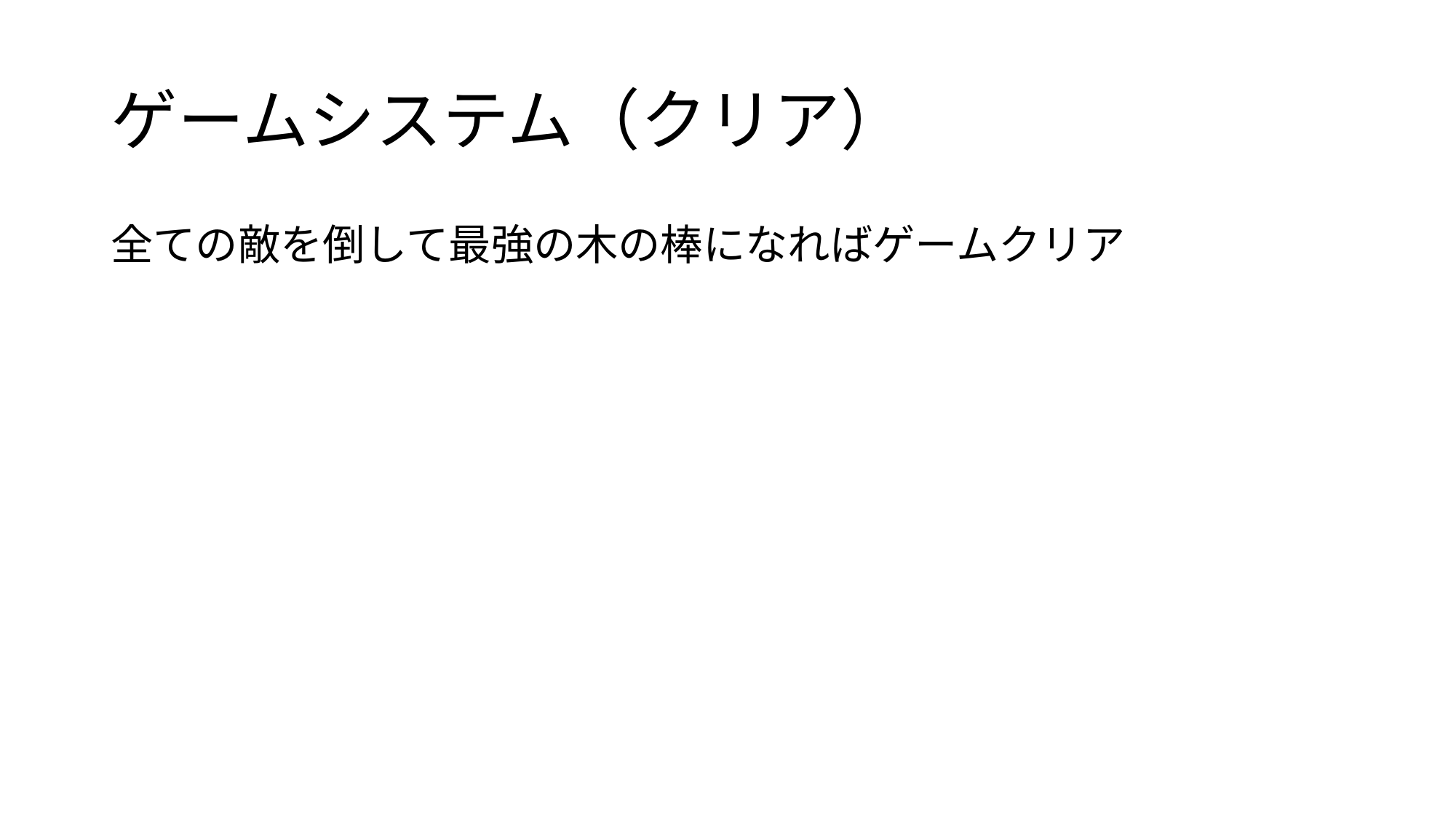

# ゲームシステム（クリア）
全ての敵を倒して最強の木の棒になればゲームクリア